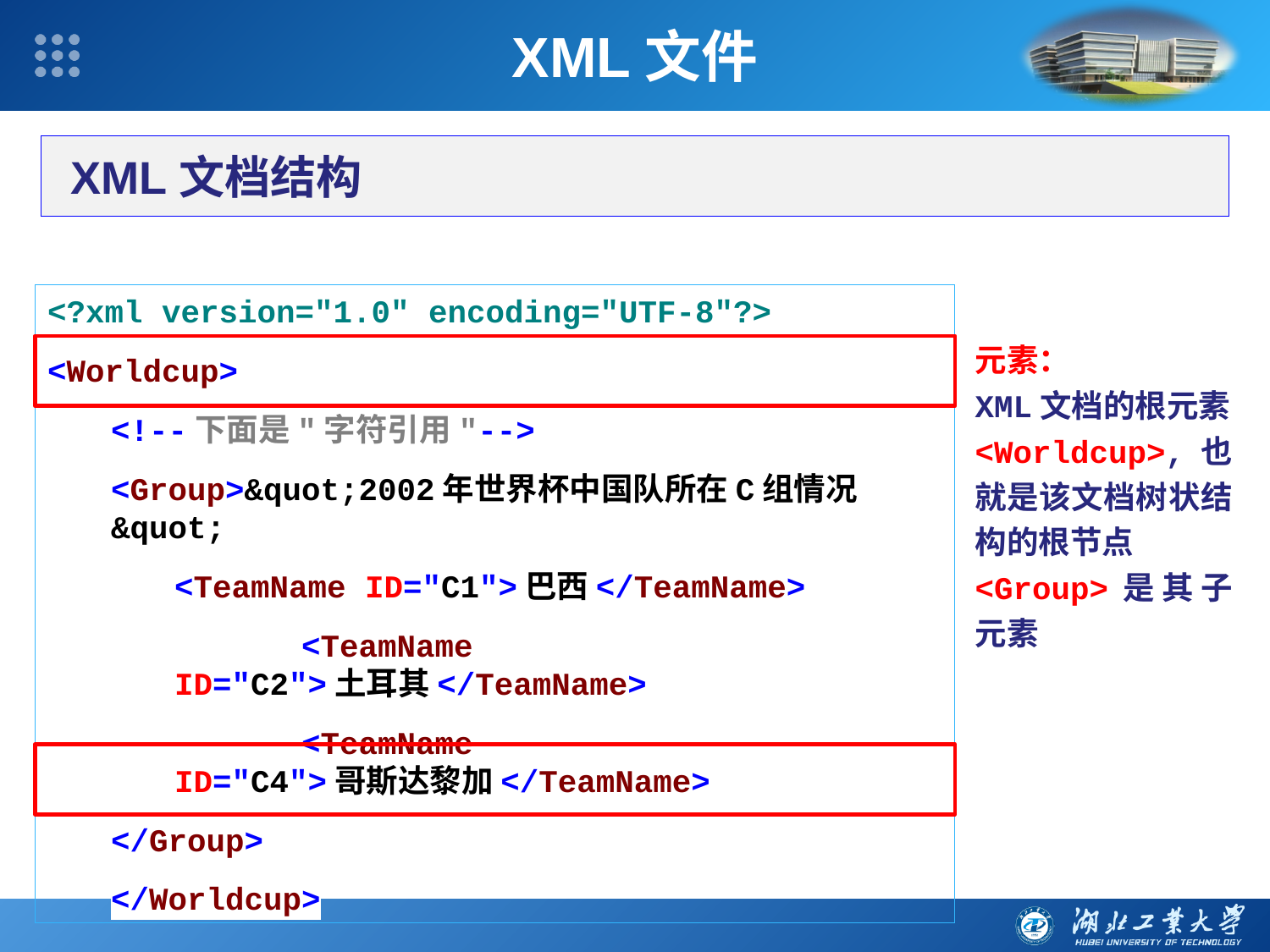

XML文件
XML文档结构
<?xml version="1.0" encoding="UTF-8"?>
<Worldcup>
<!--下面是"字符引用"-->
<Group>&quot;2002年世界杯中国队所在C组情况&quot;
<TeamName ID="C1">巴西</TeamName>
	<TeamName ID="C2">土耳其</TeamName>
	<TeamName ID="C4">哥斯达黎加</TeamName>
</Group>
</Worldcup>
元素：
XML文档的根元素<Worldcup>,也就是该文档树状结构的根节点
<Group>是其子元素